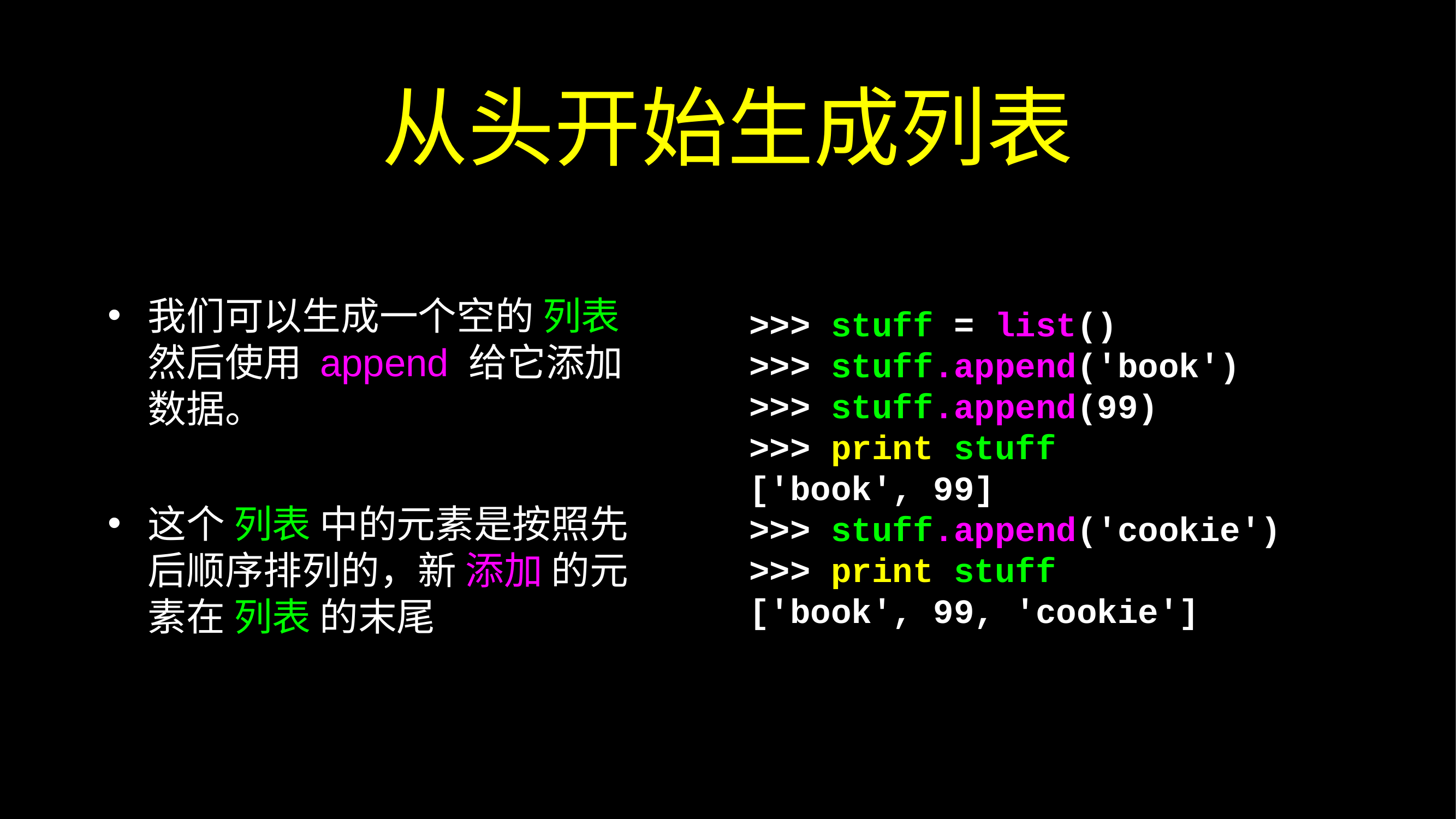

# 从头开始生成列表
我们可以生成一个空的 列表 然后使用 append 给它添加数据。

这个 列表 中的元素是按照先后顺序排列的，新 添加 的元素在 列表 的末尾
>>> stuff = list()
>>> stuff.append('book')
>>> stuff.append(99)
>>> print stuff
['book', 99]
>>> stuff.append('cookie')
>>> print stuff
['book', 99, 'cookie']